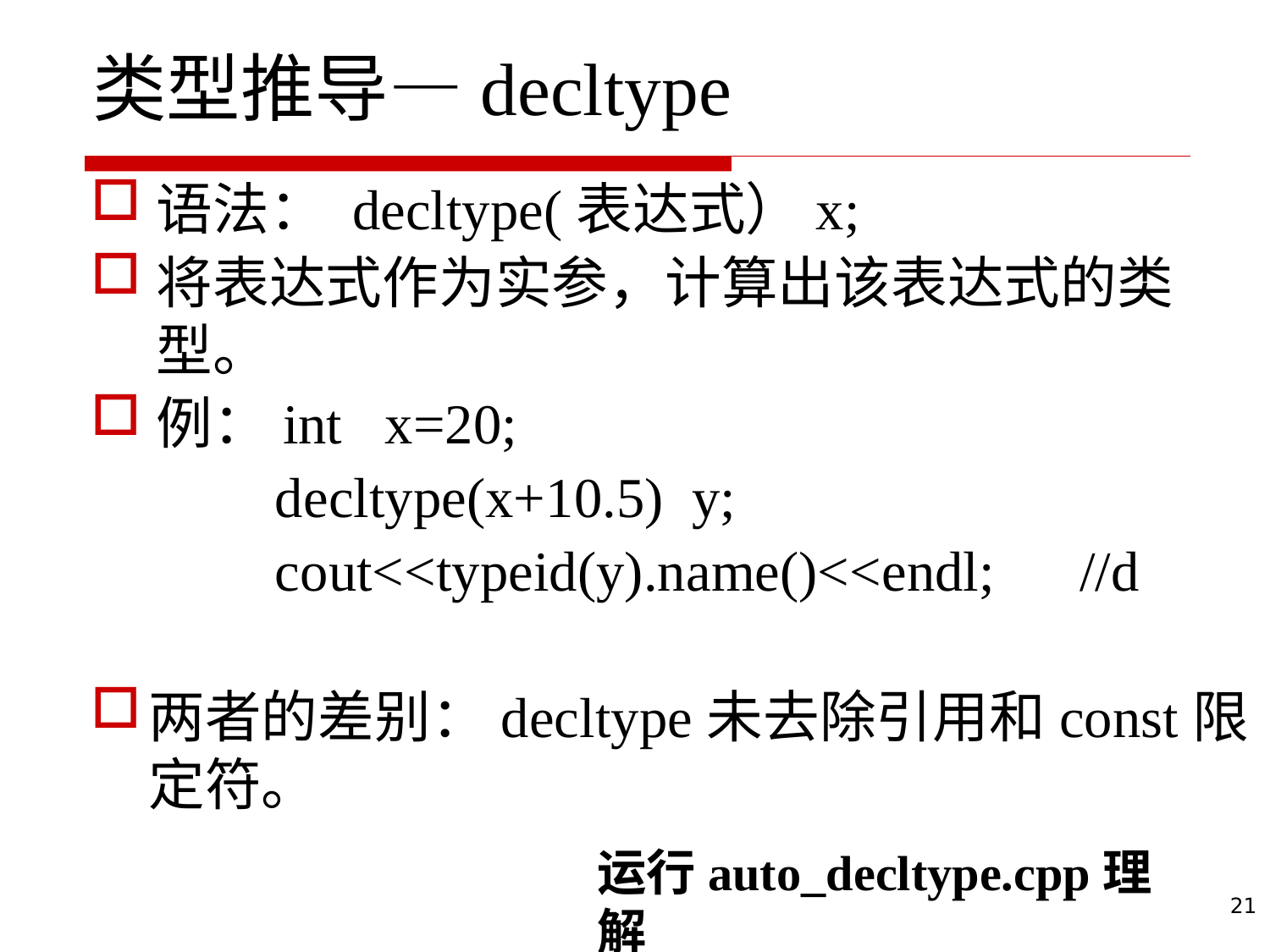

# 类型推导—decltype
语法： decltype(表达式）x;
将表达式作为实参，计算出该表达式的类型。
例：int   x=20;
	    decltype(x+10.5)  y;
	    cout<<typeid(y).name()<<endl;      //d

两者的差别：decltype未去除引用和const限定符。

运行auto_decltype.cpp理解
21